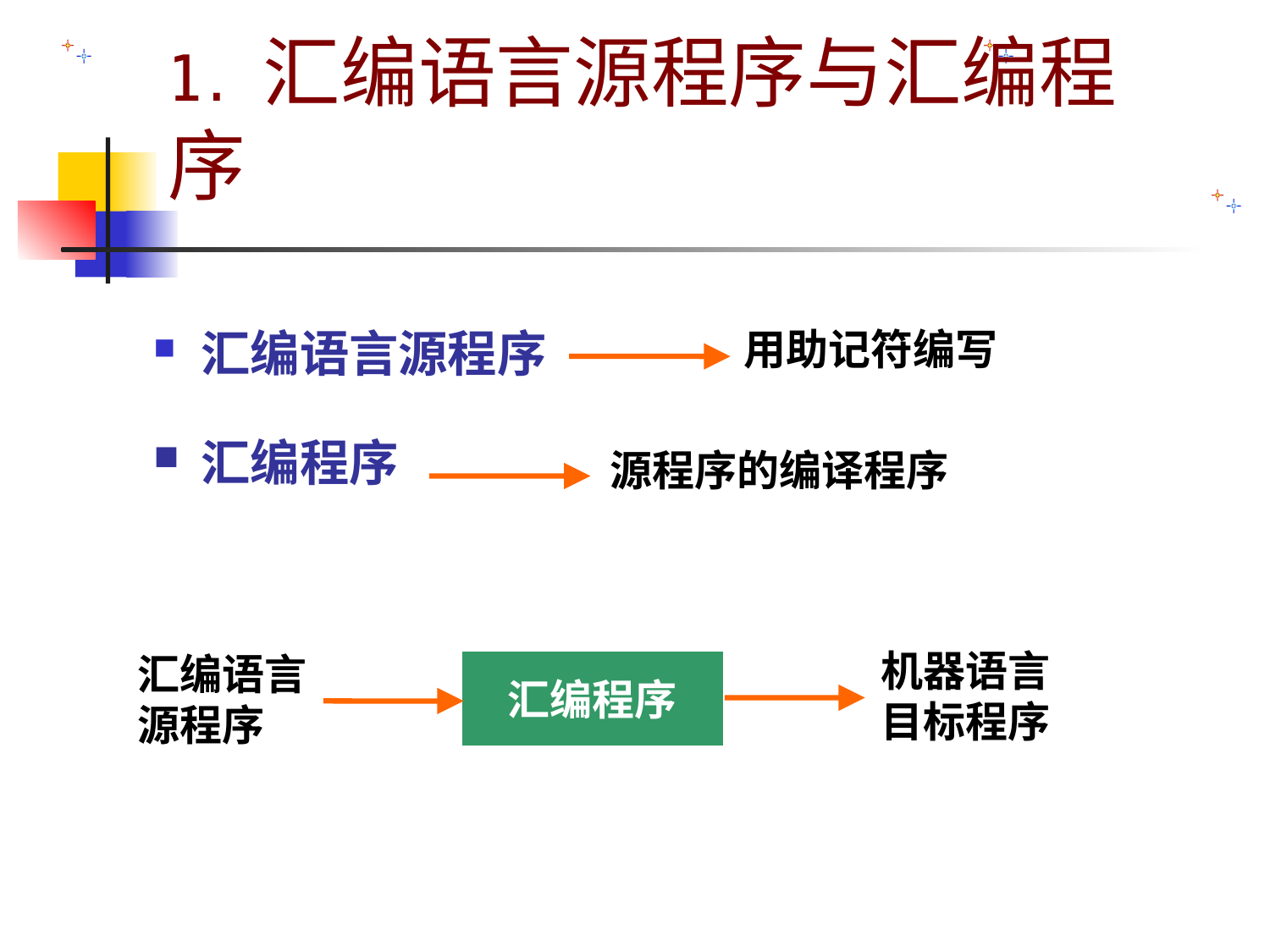

# 1. 汇编语言源程序与汇编程序
汇编语言源程序
汇编程序
用助记符编写

源程序的编译程序

机器语言目标程序
汇编语言源程序

汇编程序